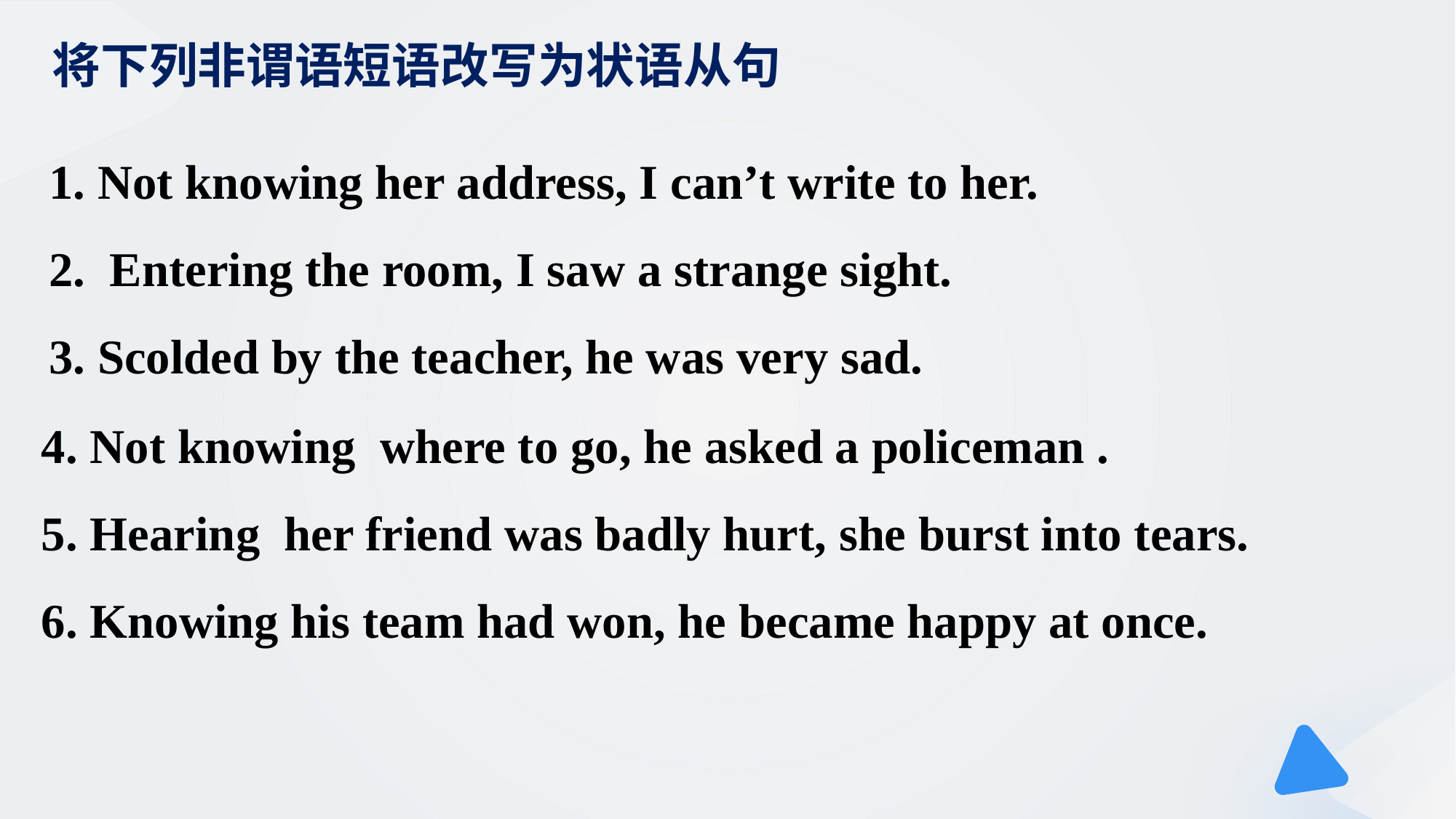

将下列非谓语短语改写为状语从句
1. Not knowing her address, I can’t write to her.
2.  Entering the room, I saw a strange sight.
3. Scolded by the teacher, he was very sad.

4. Not knowing  where to go, he asked a policeman .
5. Hearing  her friend was badly hurt, she burst into tears.
6. Knowing his team had won, he became happy at once.